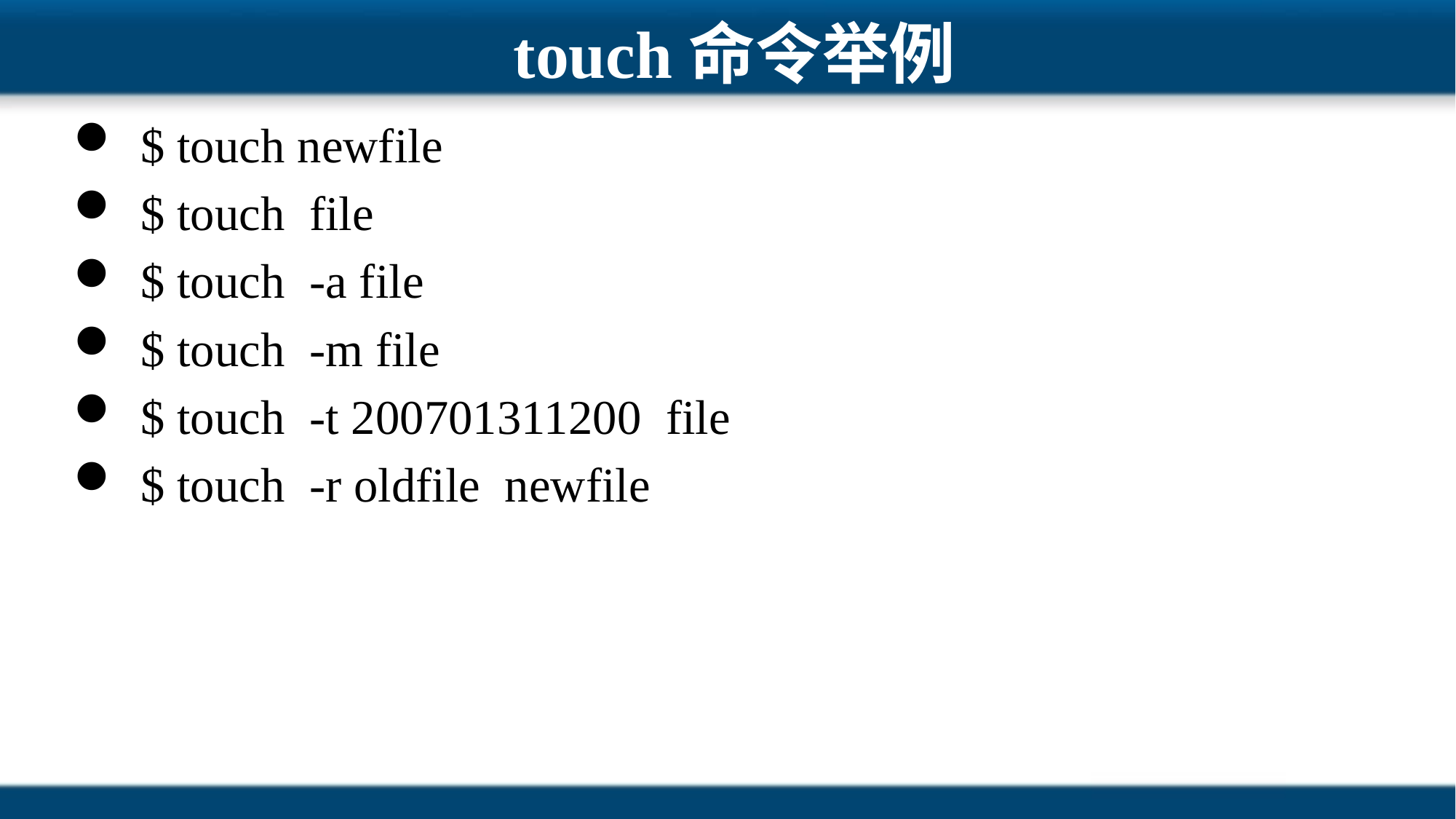

# touch命令举例
 $ touch newfile
 $ touch  file
 $ touch  -a file
 $ touch  -m file
 $ touch  -t 200701311200  file
 $ touch  -r oldfile  newfile